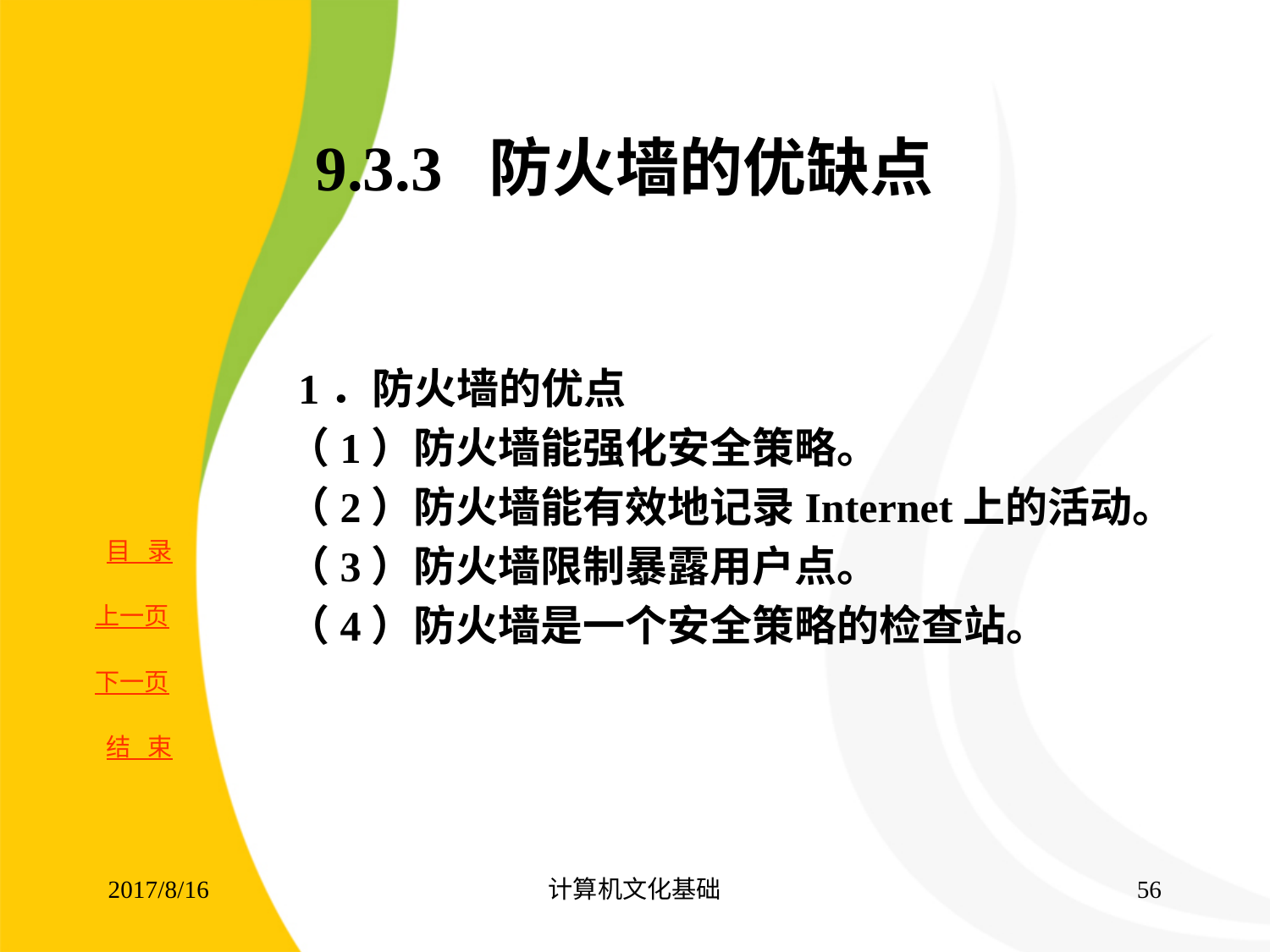

# 9.3.3  防火墙的优缺点

 1．防火墙的优点
（1）防火墙能强化安全策略。
（2）防火墙能有效地记录Internet上的活动。
（3）防火墙限制暴露用户点。
（4）防火墙是一个安全策略的检查站。
2017/8/16
计算机文化基础
56